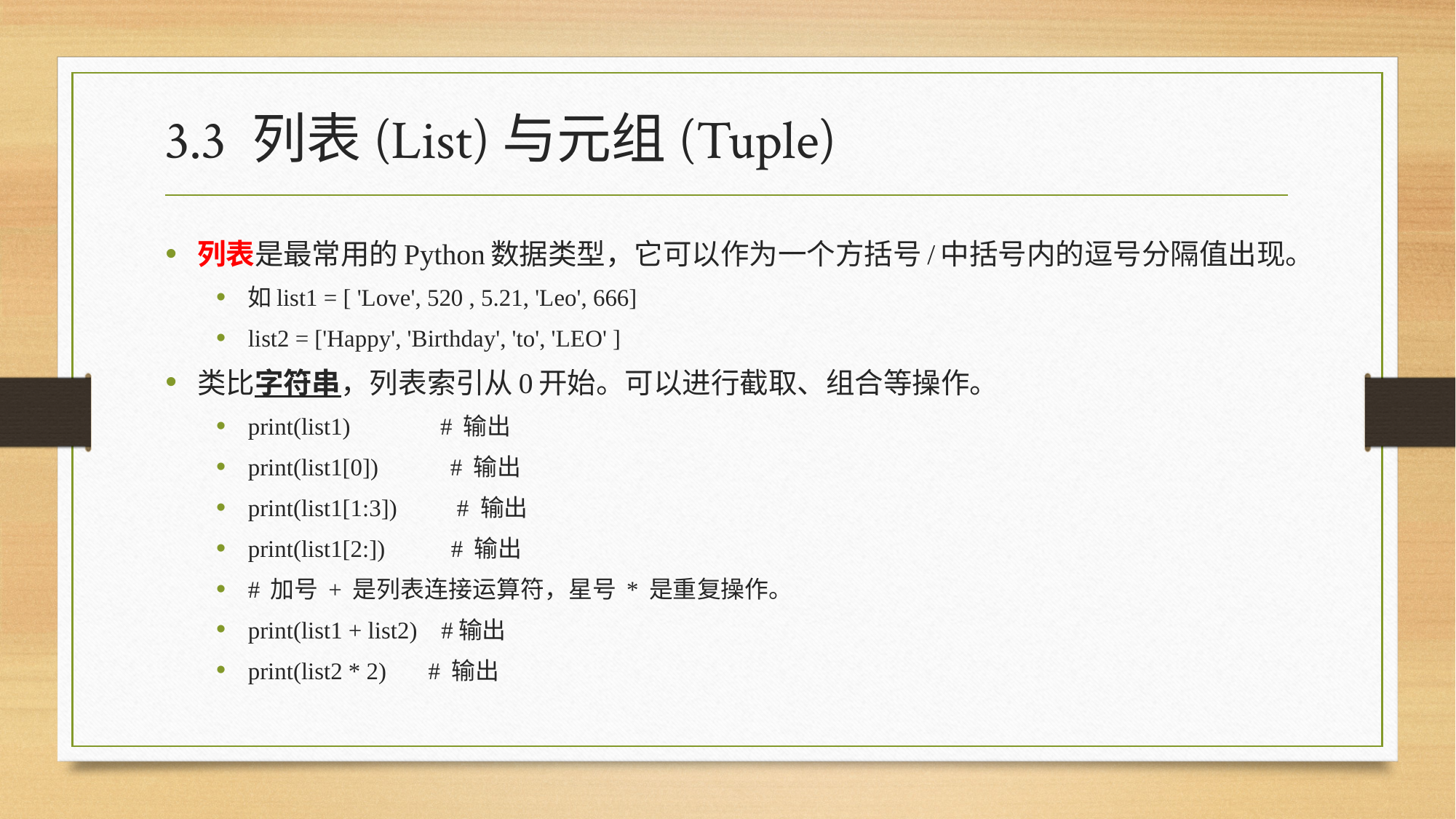

# 3.3 列表(List)与元组(Tuple)
列表是最常用的Python数据类型，它可以作为一个方括号/中括号内的逗号分隔值出现。
如list1 = [ 'Love', 520 , 5.21, 'Leo', 666]
list2 = ['Happy', 'Birthday', 'to', 'LEO' ]
类比字符串，列表索引从0开始。可以进行截取、组合等操作。
print(list1)               # 输出
print(list1[0])            # 输出
print(list1[1:3])          # 输出
print(list1[2:])           # 输出
# 加号 + 是列表连接运算符，星号 * 是重复操作。
print(list1 + list2)    #输出
print(list2 * 2)       # 输出